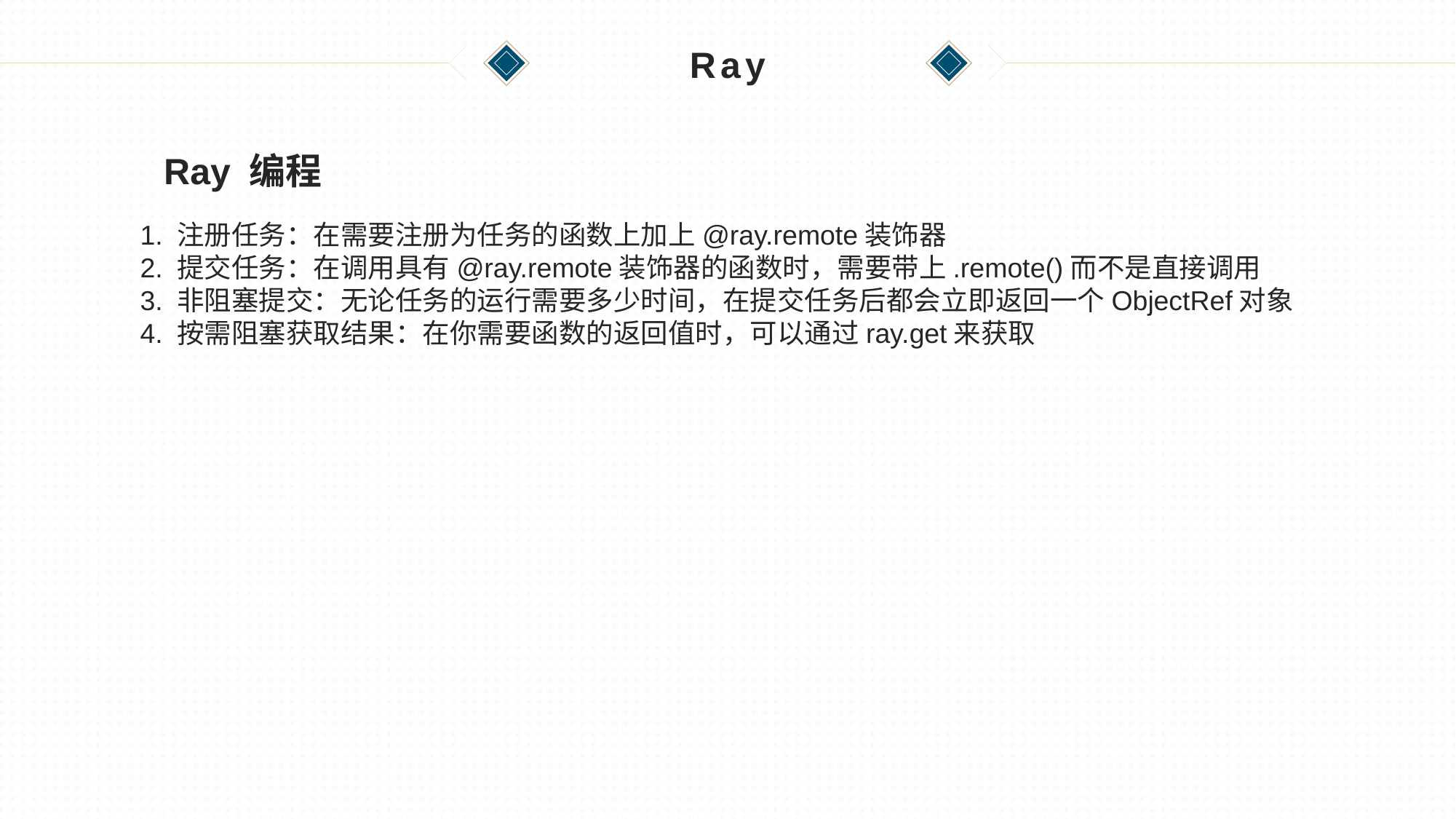

# Ray
Ray 编程
1. 注册任务：在需要注册为任务的函数上加上@ray.remote装饰器
2. 提交任务：在调用具有@ray.remote装饰器的函数时，需要带上.remote()而不是直接调用
3. 非阻塞提交：无论任务的运行需要多少时间，在提交任务后都会立即返回一个ObjectRef对象
4. 按需阻塞获取结果：在你需要函数的返回值时，可以通过ray.get来获取